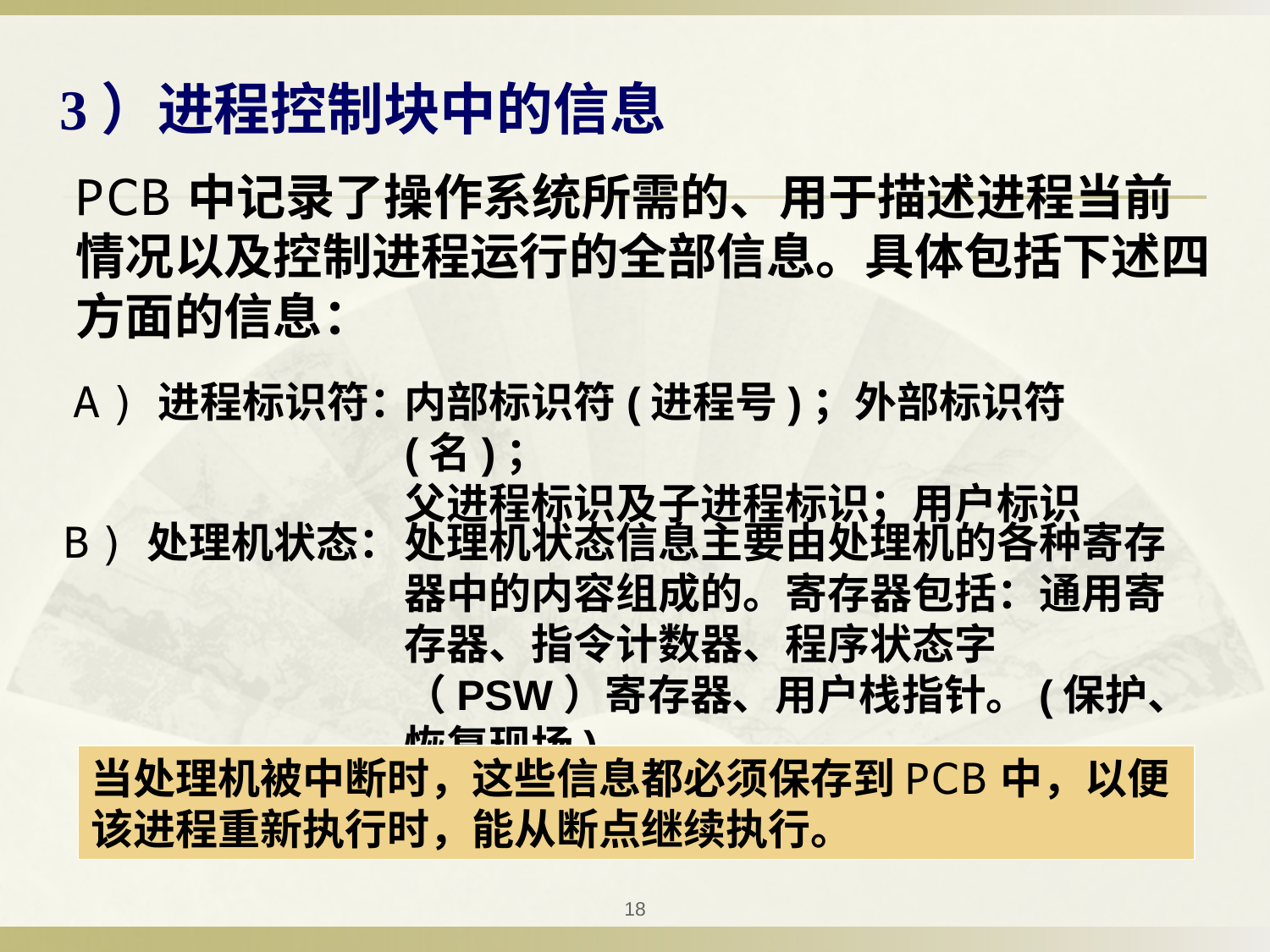

3）进程控制块中的信息
PCB中记录了操作系统所需的、用于描述进程当前情况以及控制进程运行的全部信息。具体包括下述四方面的信息：
A ) 进程标识符：
内部标识符(进程号)；外部标识符(名)；
父进程标识及子进程标识；用户标识
B ) 处理机状态：
处理机状态信息主要由处理机的各种寄存器中的内容组成的。寄存器包括：通用寄存器、指令计数器、程序状态字（PSW）寄存器、用户栈指针。(保护、恢复现场)
当处理机被中断时，这些信息都必须保存到PCB中，以便该进程重新执行时，能从断点继续执行。
18